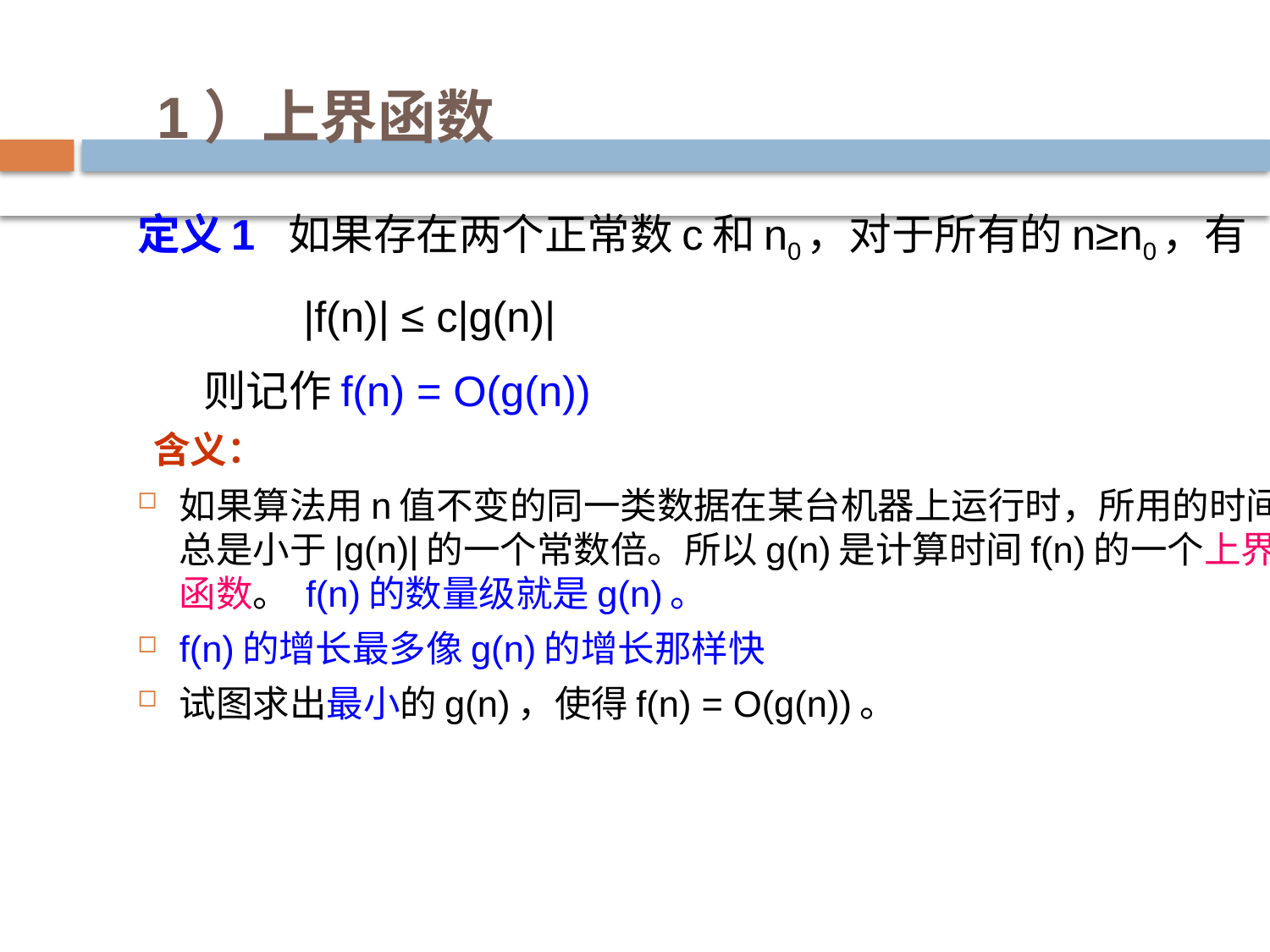

# 1）上界函数
定义1  如果存在两个正常数c和n0，对于所有的n≥n0，有
              |f(n)| ≤ c|g(n)|
      则记作f(n) = Ο(g(n))
 含义：
如果算法用n值不变的同一类数据在某台机器上运行时，所用的时间总是小于|g(n)|的一个常数倍。所以g(n)是计算时间f(n)的一个上界函数。 f(n)的数量级就是g(n)。
f(n)的增长最多像g(n)的增长那样快
试图求出最小的g(n)，使得f(n) = Ο(g(n))。